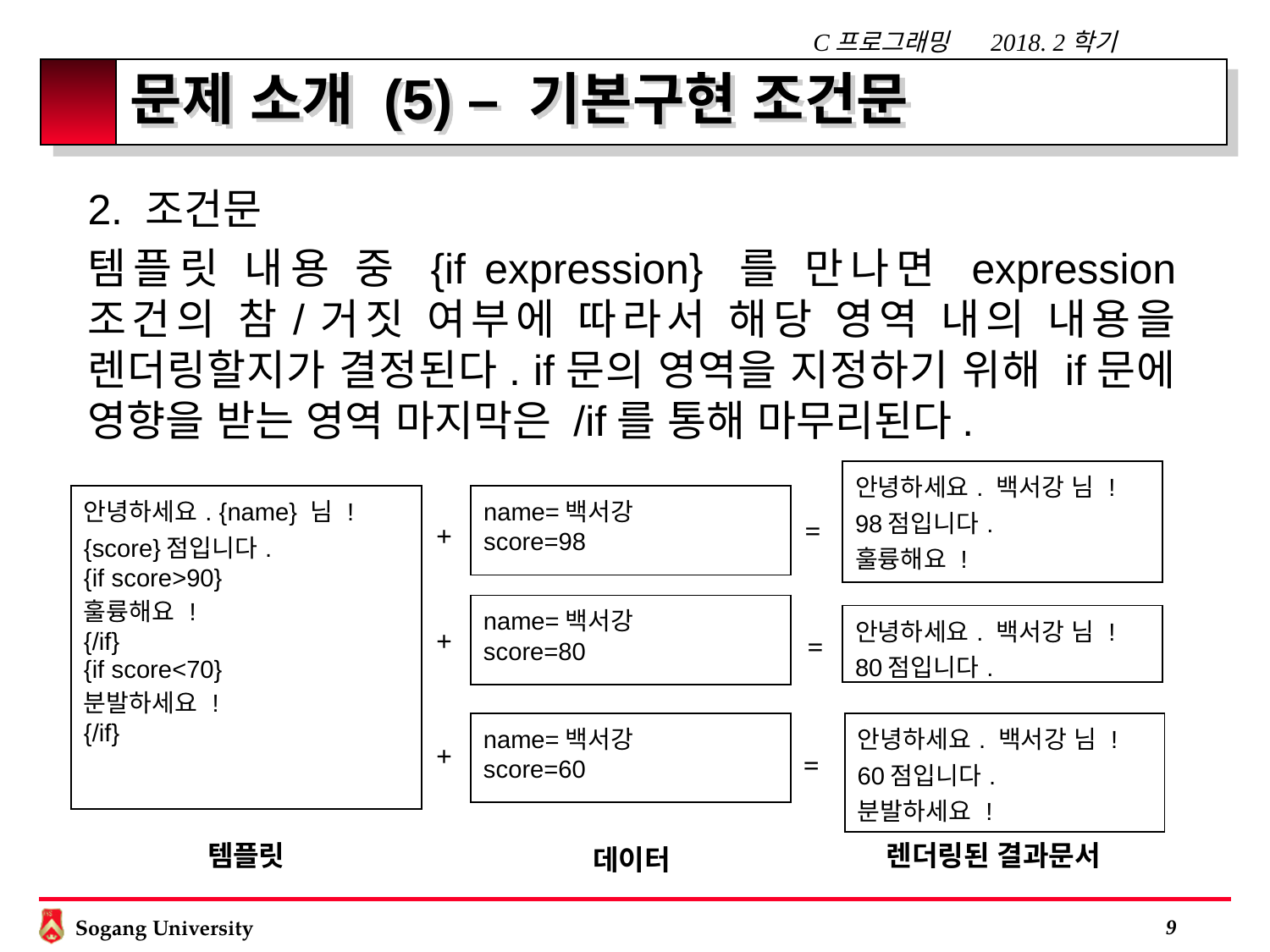

# 문제 소개 (5) – 기본구현 조건문
2. 조건문
템플릿 내용 중 {if expression} 를 만나면 expression 조건의 참/거짓 여부에 따라서 해당 영역 내의 내용을 렌더링할지가 결정된다. if문의 영역을 지정하기 위해 if문에 영향을 받는 영역 마지막은 /if를 통해 마무리된다.

| 안녕하세요. 백서강 님 ! 98점입니다. 훌륭해요 ! |
| --- |
| 안녕하세요. {name} 님 ! {score}점입니다. {if score>90} 훌륭해요 ! {/if} {if score<70} 분발하세요 ! {/if} |
| --- |
| name=백서강 score=98 |
| --- |
=
+
| name=백서강 score=80 |
| --- |
| 안녕하세요. 백서강 님 ! 80점입니다. |
| --- |
+
=
| name=백서강 score=60 |
| --- |
| 안녕하세요. 백서강 님 ! 60점입니다. 분발하세요 ! |
| --- |
+
=
템플릿
렌더링된 결과문서
데이터
 9